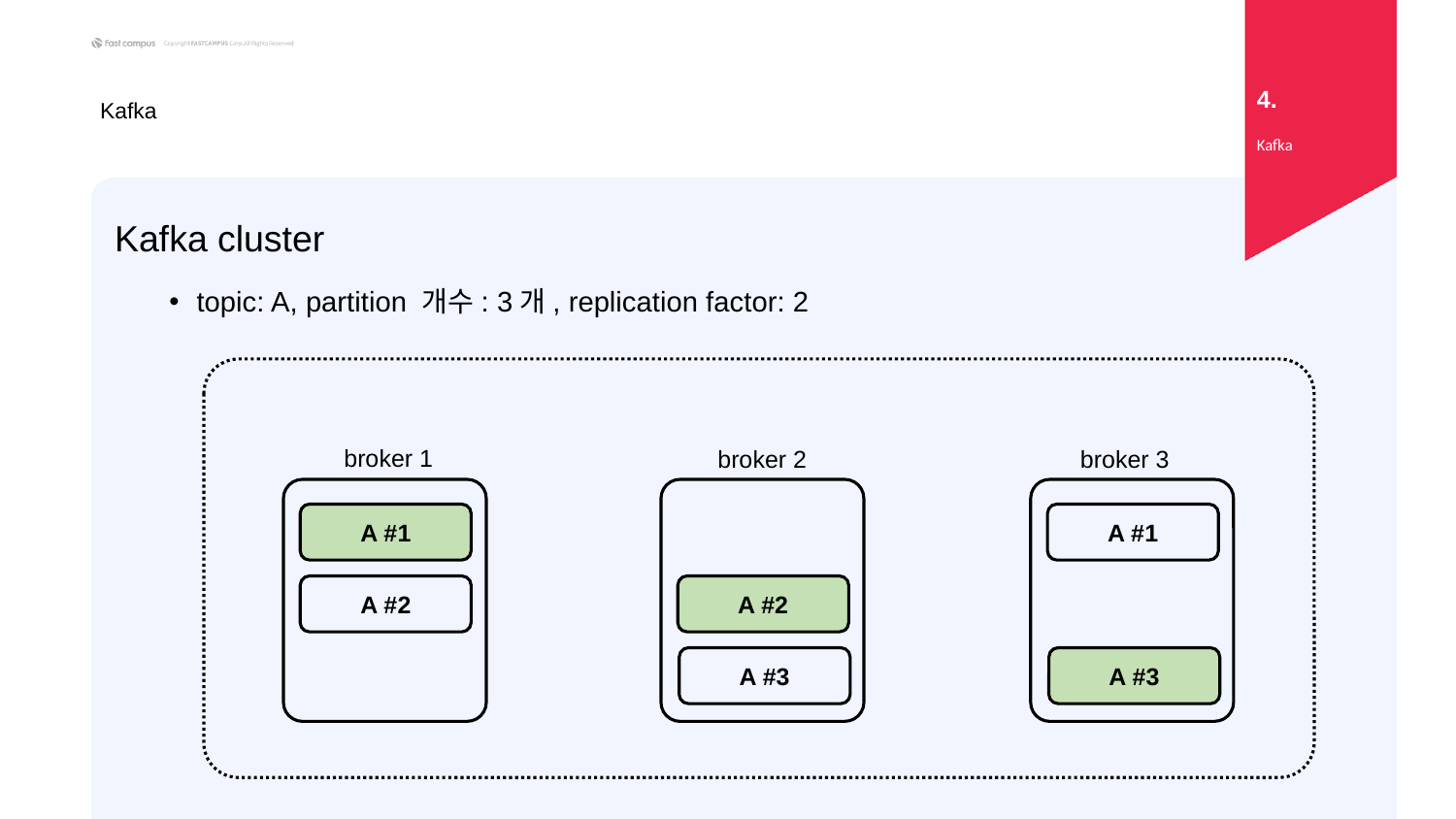

4.
# Kafka
Kafka
Kafka cluster
topic: A, partition 개수: 3개, replication factor: 2

broker 1
broker 3
broker 2

A #1
A #1
A #2
A #2
A #3
A #3